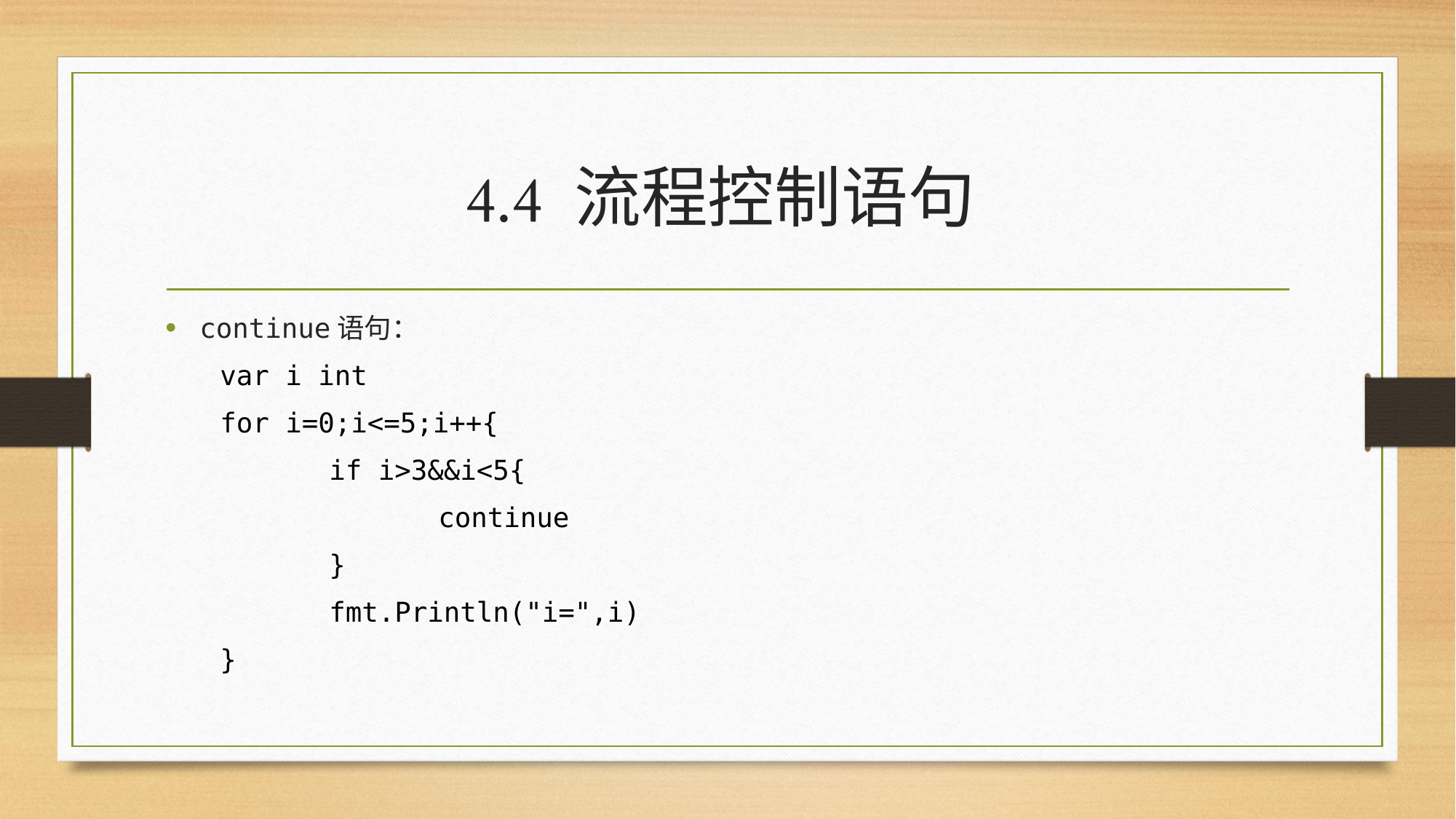

# 4.4 流程控制语句
continue语句：
var i int
for i=0;i<=5;i++{
	if i>3&&i<5{
		continue
	}
	fmt.Println("i=",i)
}